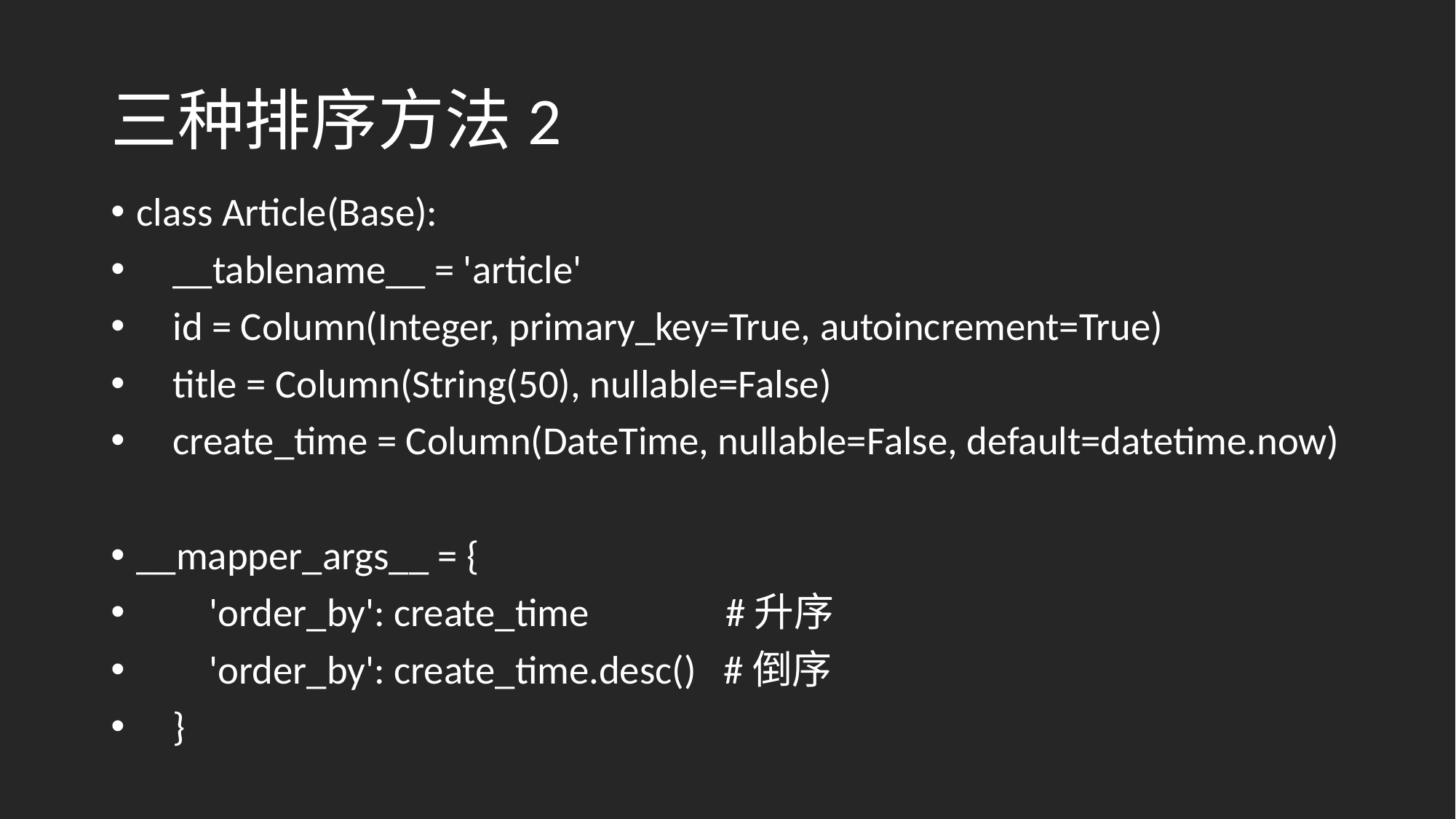

# 三种排序方法2
class Article(Base):
    __tablename__ = 'article'
    id = Column(Integer, primary_key=True, autoincrement=True)
    title = Column(String(50), nullable=False)
    create_time = Column(DateTime, nullable=False, default=datetime.now)

__mapper_args__ = {
        'order_by': create_time               #升序
        'order_by': create_time.desc()   #倒序
    }